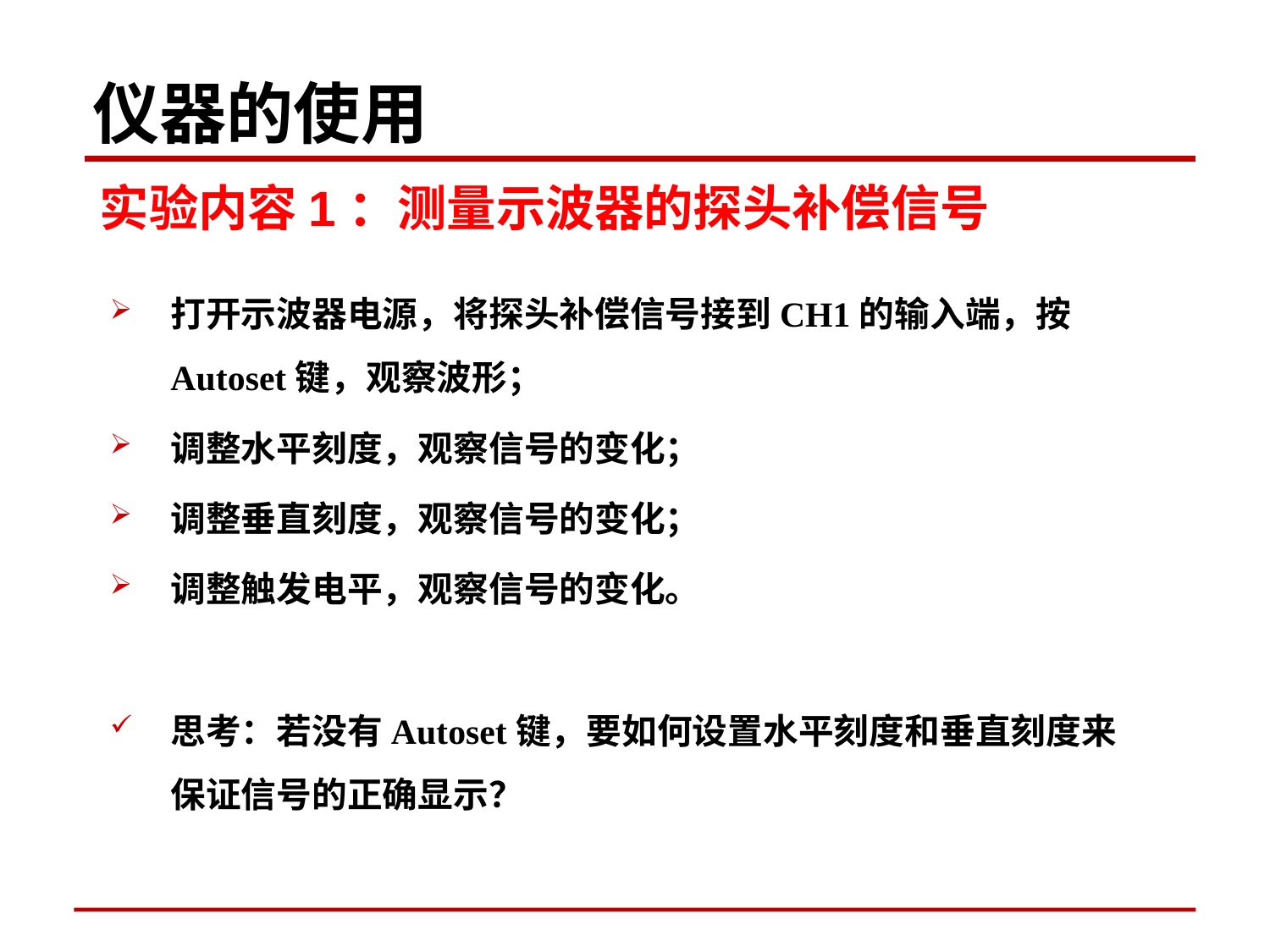

# 仪器的使用
 实验内容1：测量示波器的探头补偿信号
打开示波器电源，将探头补偿信号接到CH1的输入端，按Autoset键，观察波形；
调整水平刻度，观察信号的变化；
调整垂直刻度，观察信号的变化；
调整触发电平，观察信号的变化。

思考：若没有Autoset键，要如何设置水平刻度和垂直刻度来保证信号的正确显示？